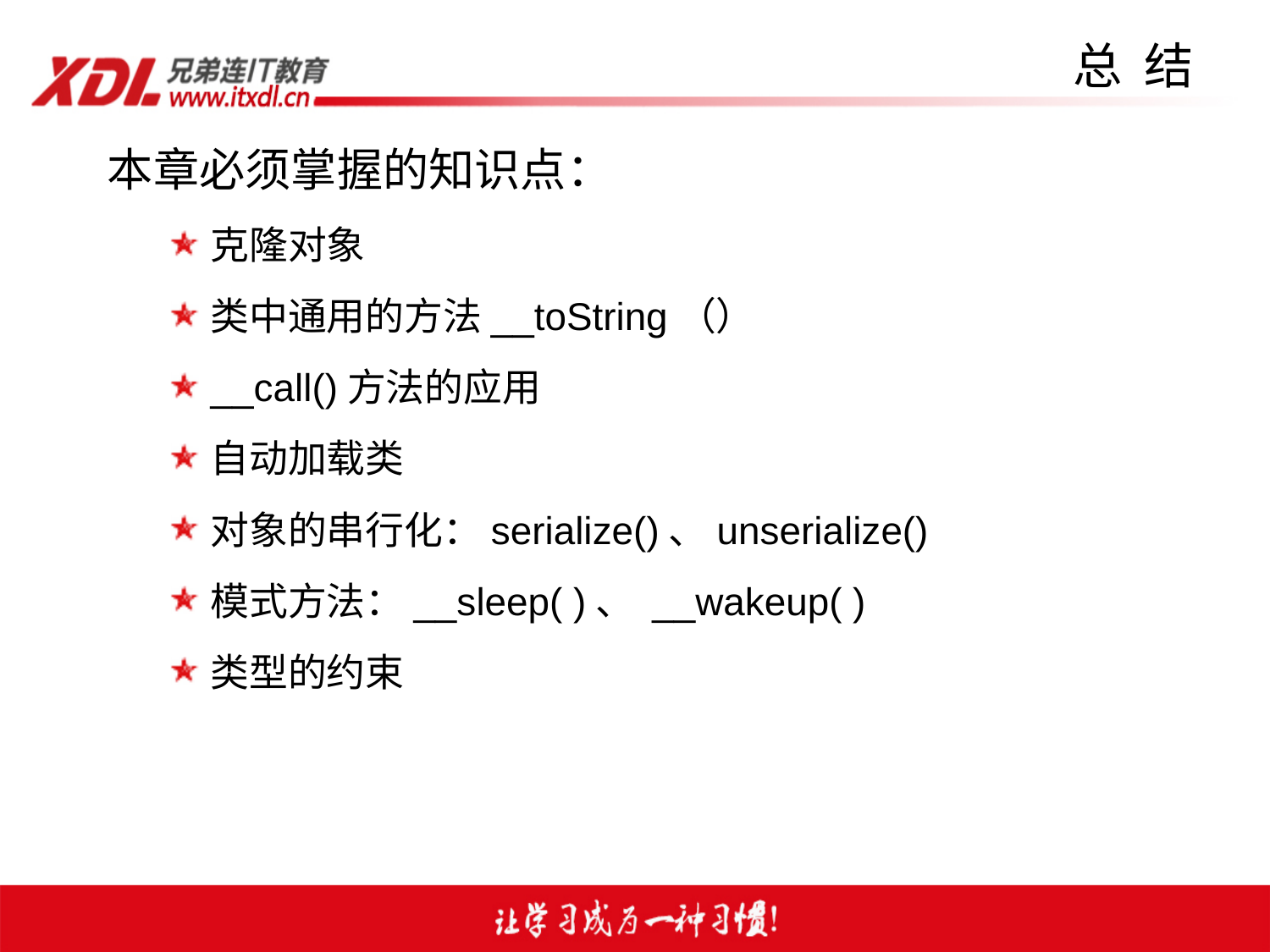

# 总  结
本章必须掌握的知识点：
克隆对象
类中通用的方法__toString（）
__call()方法的应用
自动加载类
对象的串行化：serialize()、unserialize()
模式方法：__sleep( )、 __wakeup( )
类型的约束